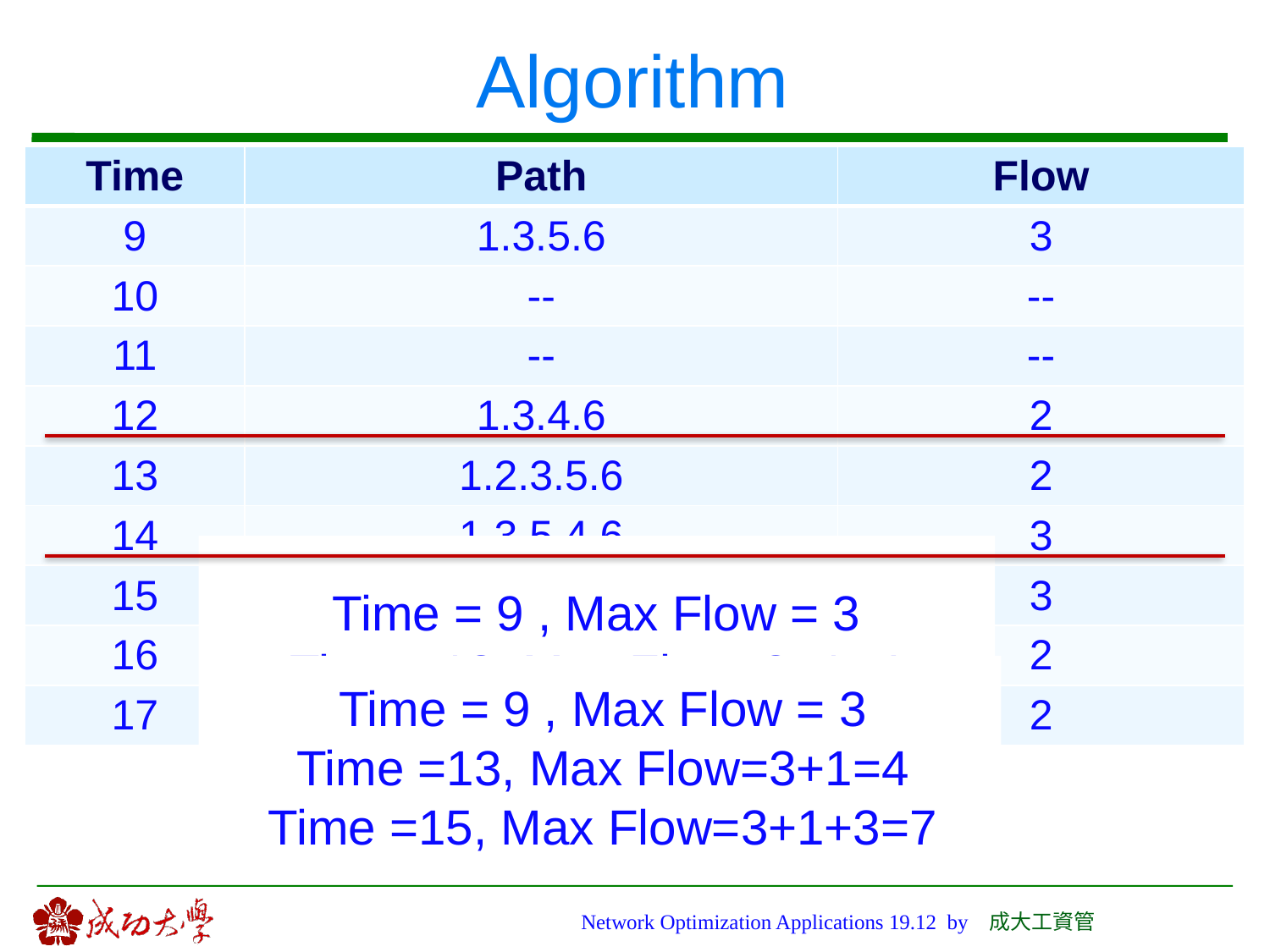

# Algorithm
| Time | Path | Flow |
| --- | --- | --- |
| 9 | 1.3.5.6 | 3 |
| 10 | -- | -- |
| 11 | -- | -- |
| 12 | 1.3.4.6 | 2 |
| 13 | 1.2.3.5.6 | 2 |
| 14 | 1.3.5.4.6 | 3 |
| 15 | 1.2.4.6 | 3 |
| 16 | 1.2.3.4.6 | 2 |
| 17 | 1.2.3.5.4.6 | 2 |
Time = 9 , Max Flow = 3
Time =13, Max Flow=3+1=4
Time = 9 , Max Flow = 3
Time =13, Max Flow=3+1=4
Time =15, Max Flow=3+1+3=7
Network Optimization Applications 19.12  by   成大工資管